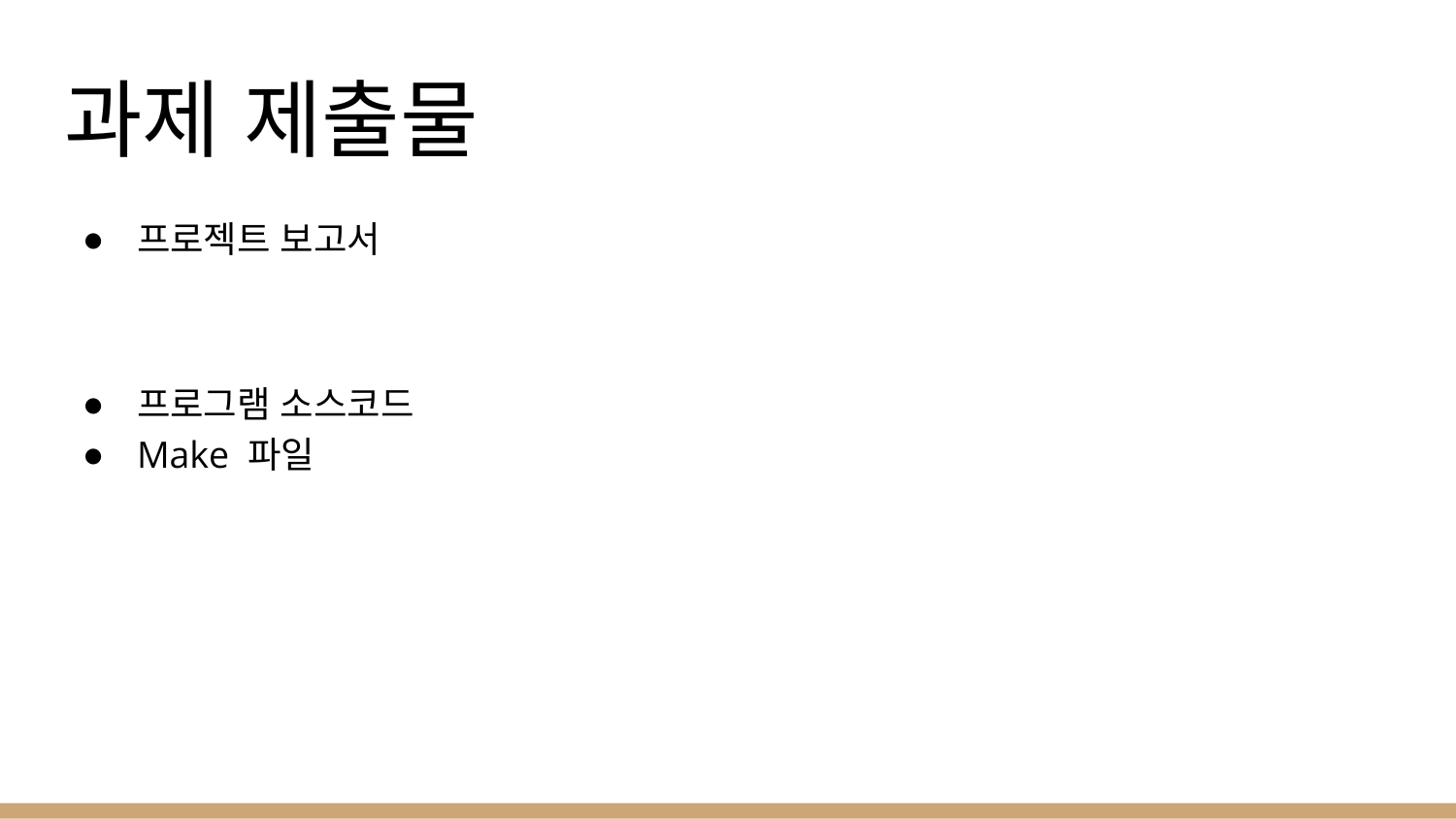

# 과제 제출물
프로젝트 보고서

프로그램 소스코드
Make 파일